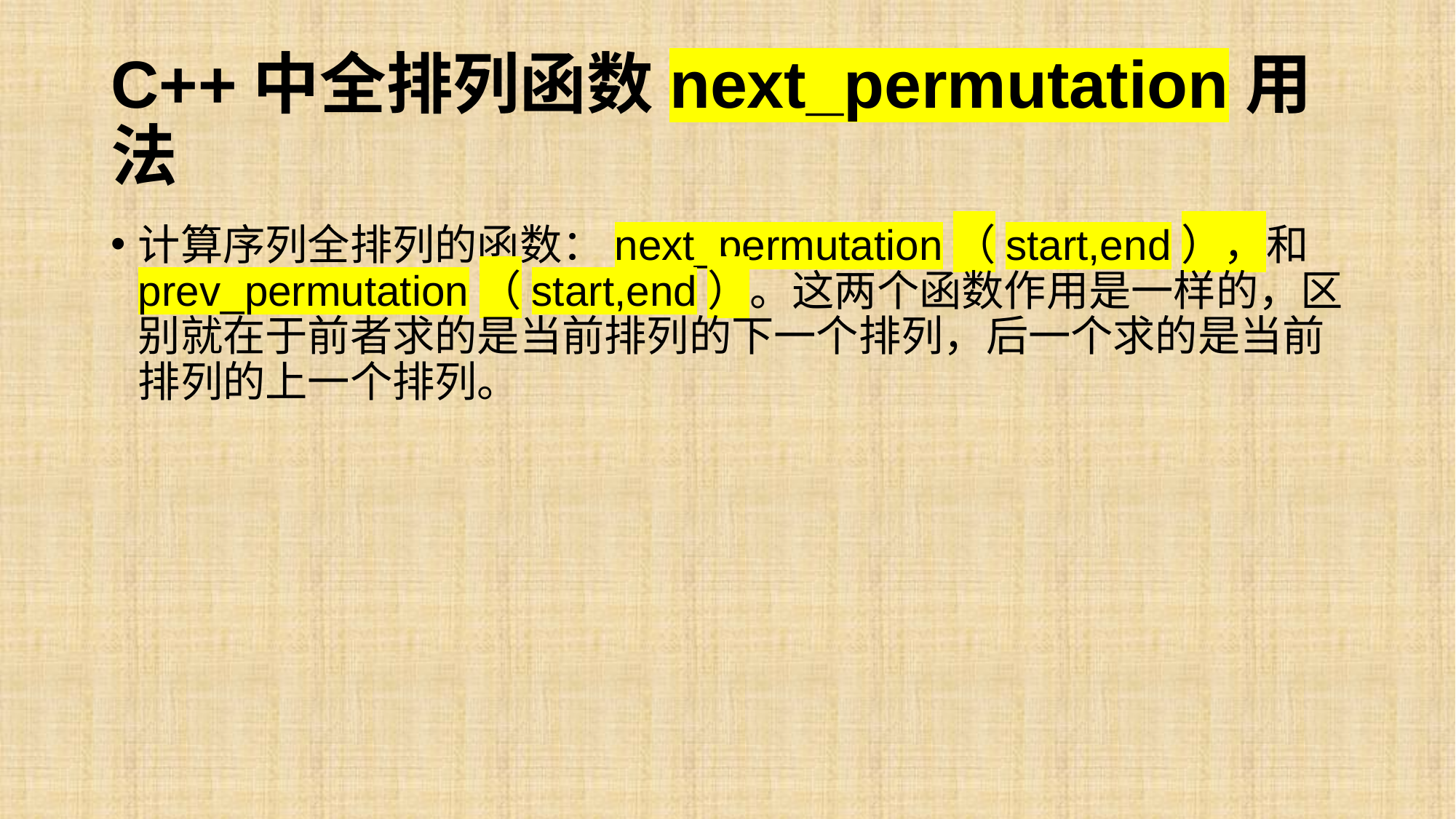

# C++中全排列函数next_permutation用法
计算序列全排列的函数：next_permutation（start,end），和prev_permutation（start,end）。这两个函数作用是一样的，区别就在于前者求的是当前排列的下一个排列，后一个求的是当前排列的上一个排列。